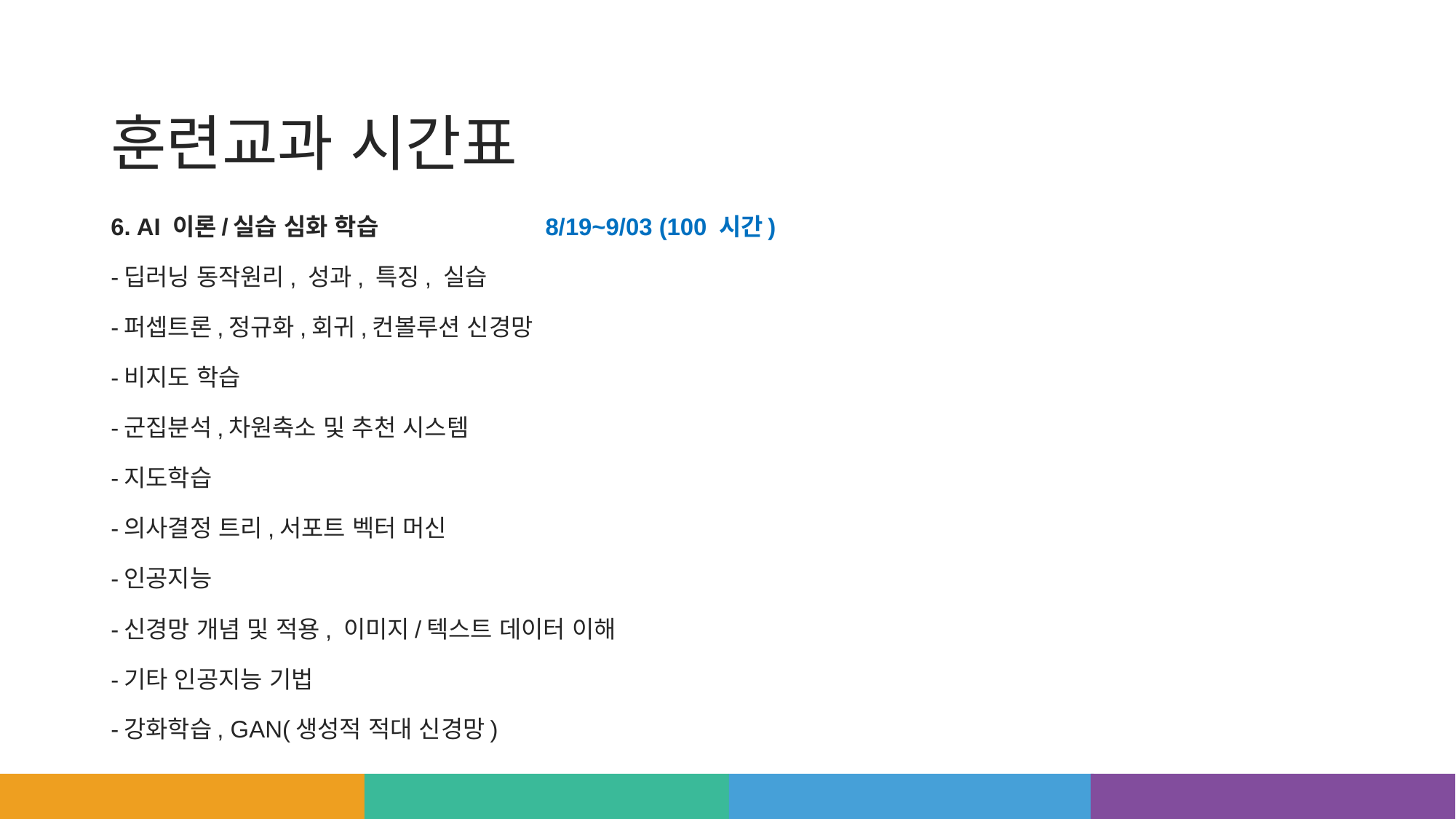

# 훈련교과 시간표
6. AI 이론/실습 심화 학습                        8/19~9/03 (100 시간)
-딥러닝 동작원리, 성과, 특징, 실습
-퍼셉트론,정규화,회귀,컨볼루션 신경망
-비지도 학습
-군집분석,차원축소 및 추천 시스템
-지도학습
-의사결정 트리,서포트 벡터 머신
-인공지능
-신경망 개념 및 적용, 이미지/텍스트 데이터 이해
-기타 인공지능 기법
-강화학습, GAN(생성적 적대 신경망)